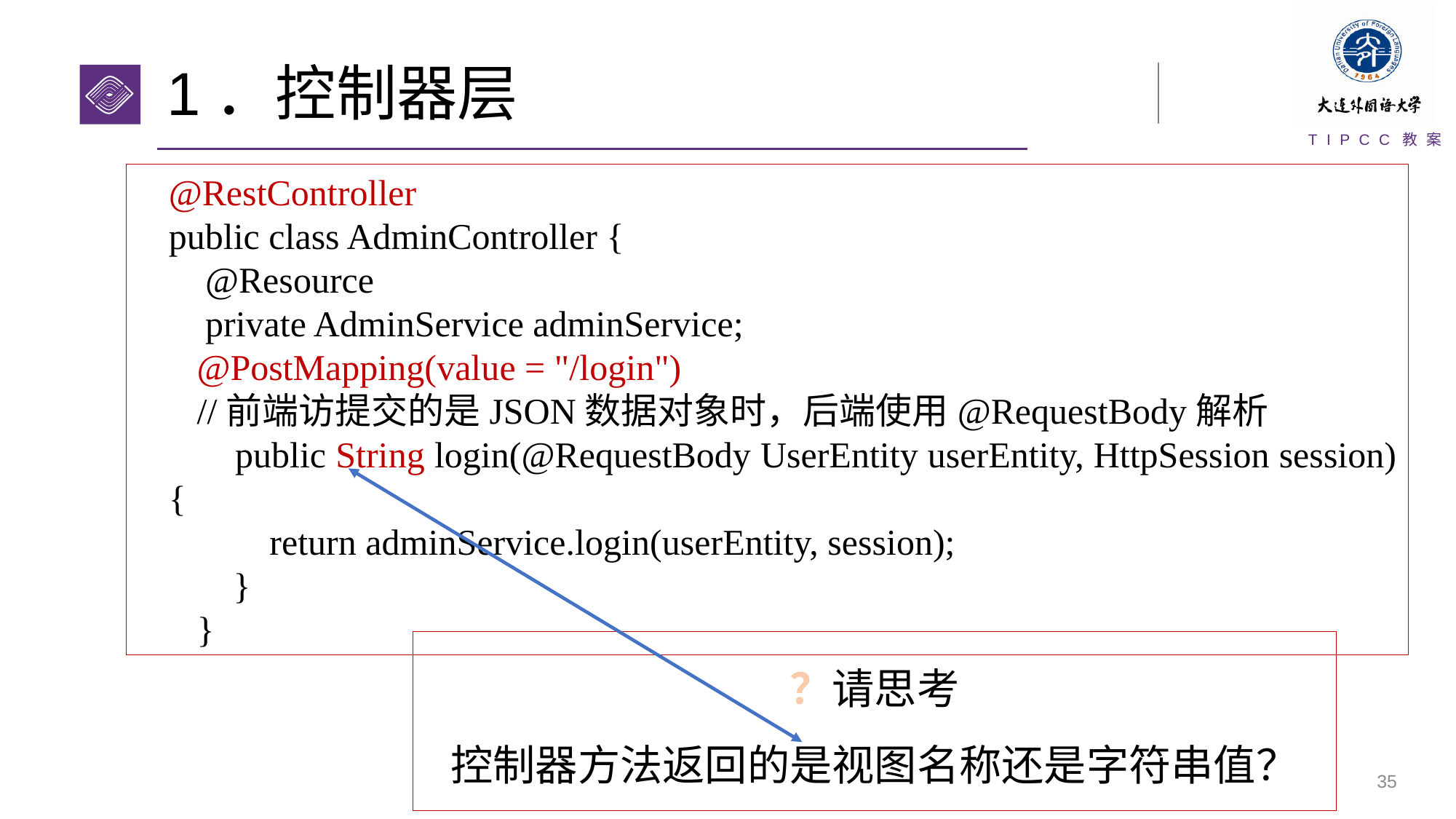

# 1．控制器层
@RestController
public class AdminController {
    @Resource
    private AdminService adminService;
@PostMapping(value = "/login")
//前端访提交的是JSON数据对象时，后端使用@RequestBody解析
    public String login(@RequestBody UserEntity userEntity, HttpSession session) {
        return adminService.login(userEntity, session);
    }
}
？请思考
控制器方法返回的是视图名称还是字符串值？
35